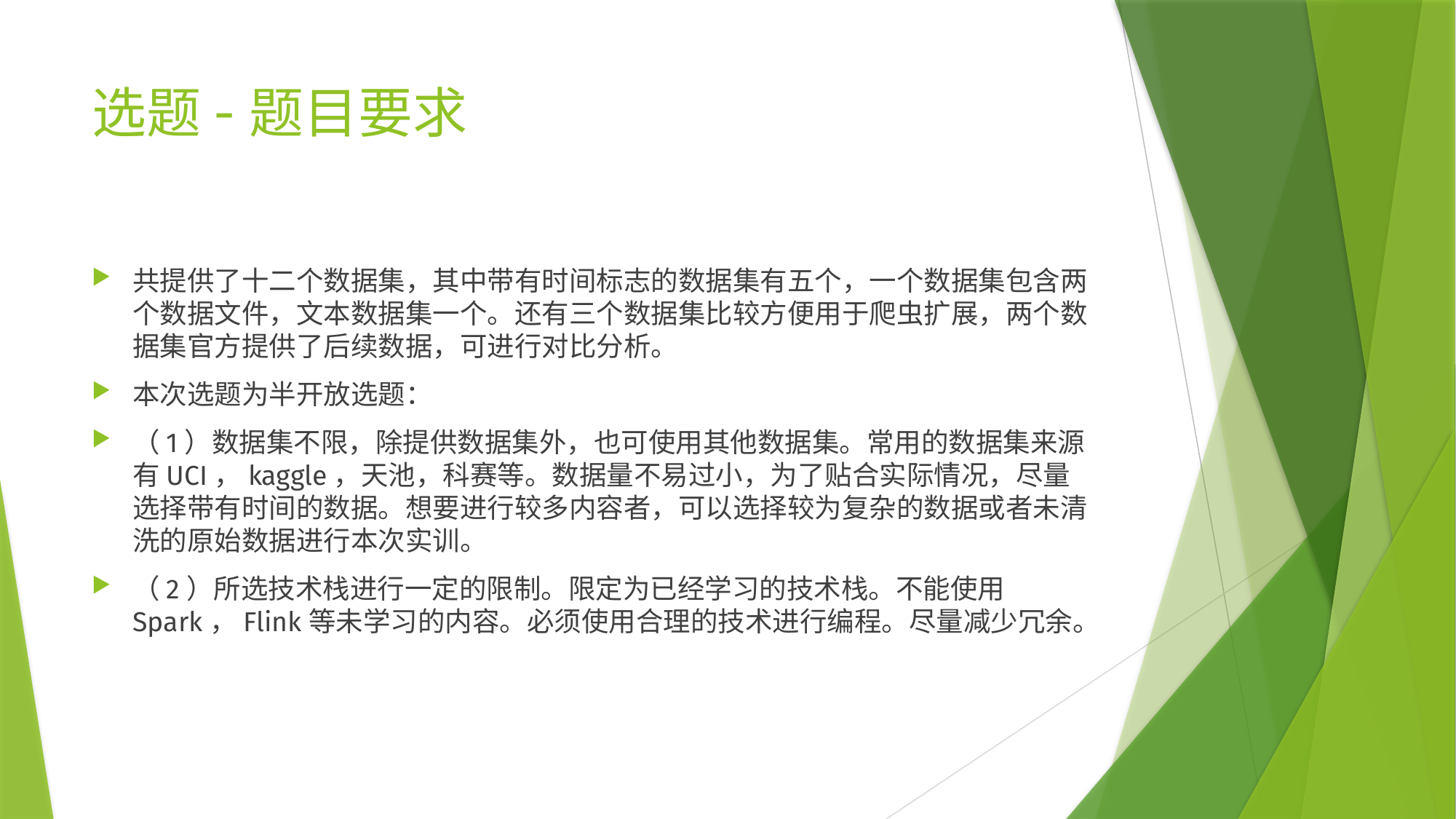

# 选题-题目要求
共提供了十二个数据集，其中带有时间标志的数据集有五个，一个数据集包含两个数据文件，文本数据集一个。还有三个数据集比较方便用于爬虫扩展，两个数据集官方提供了后续数据，可进行对比分析。
本次选题为半开放选题：
（1）数据集不限，除提供数据集外，也可使用其他数据集。常用的数据集来源有UCI，kaggle，天池，科赛等。数据量不易过小，为了贴合实际情况，尽量选择带有时间的数据。想要进行较多内容者，可以选择较为复杂的数据或者未清洗的原始数据进行本次实训。
（2）所选技术栈进行一定的限制。限定为已经学习的技术栈。不能使用Spark，Flink等未学习的内容。必须使用合理的技术进行编程。尽量减少冗余。